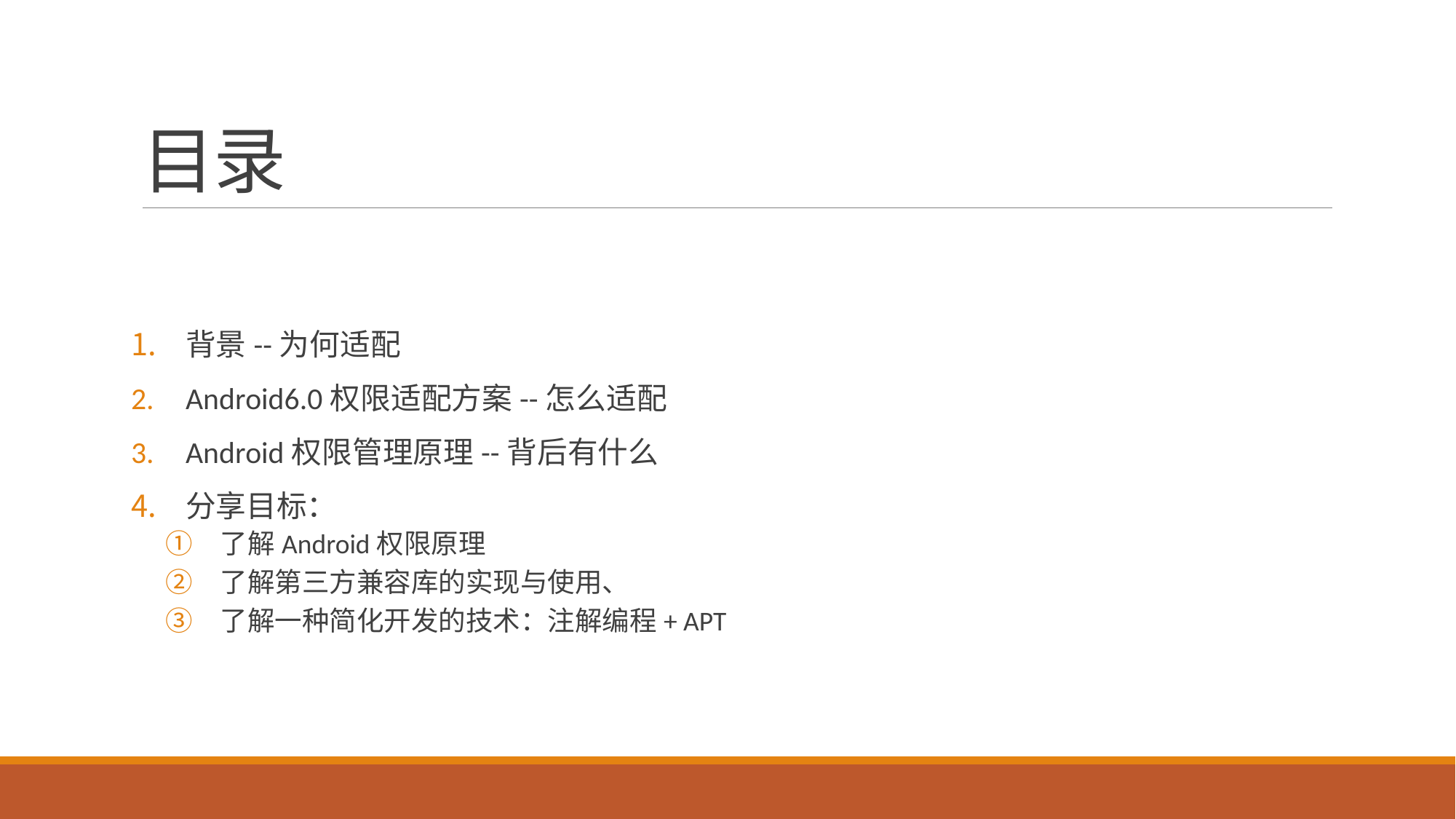

# 目录

背景--为何适配
Android6.0权限适配方案--怎么适配
Android权限管理原理--背后有什么
分享目标：
了解Android权限原理
了解第三方兼容库的实现与使用、
了解一种简化开发的技术：注解编程+ APT